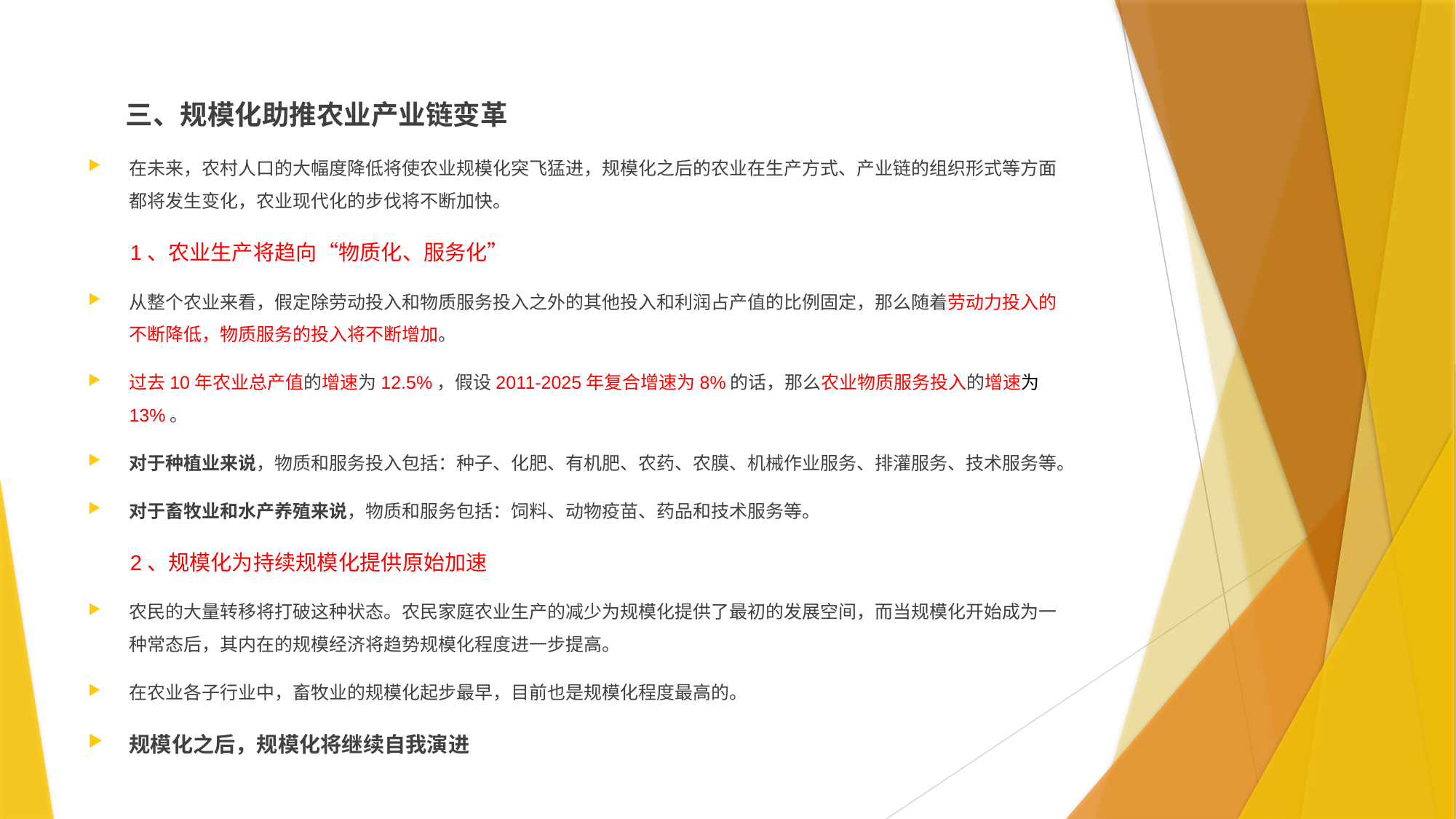

三、规模化助推农业产业链变革
在未来，农村人口的大幅度降低将使农业规模化突飞猛进，规模化之后的农业在生产方式、产业链的组织形式等方面都将发生变化，农业现代化的步伐将不断加快。
       1、农业生产将趋向“物质化、服务化”
从整个农业来看，假定除劳动投入和物质服务投入之外的其他投入和利润占产值的比例固定，那么随着劳动力投入的不断降低，物质服务的投入将不断增加。
过去10年农业总产值的增速为12.5%，假设2011-2025年复合增速为8%的话，那么农业物质服务投入的增速为13%。
对于种植业来说，物质和服务投入包括：种子、化肥、有机肥、农药、农膜、机械作业服务、排灌服务、技术服务等。
对于畜牧业和水产养殖来说，物质和服务包括：饲料、动物疫苗、药品和技术服务等。
       2、规模化为持续规模化提供原始加速
农民的大量转移将打破这种状态。农民家庭农业生产的减少为规模化提供了最初的发展空间，而当规模化开始成为一种常态后，其内在的规模经济将趋势规模化程度进一步提高。
在农业各子行业中，畜牧业的规模化起步最早，目前也是规模化程度最高的。
规模化之后，规模化将继续自我演进